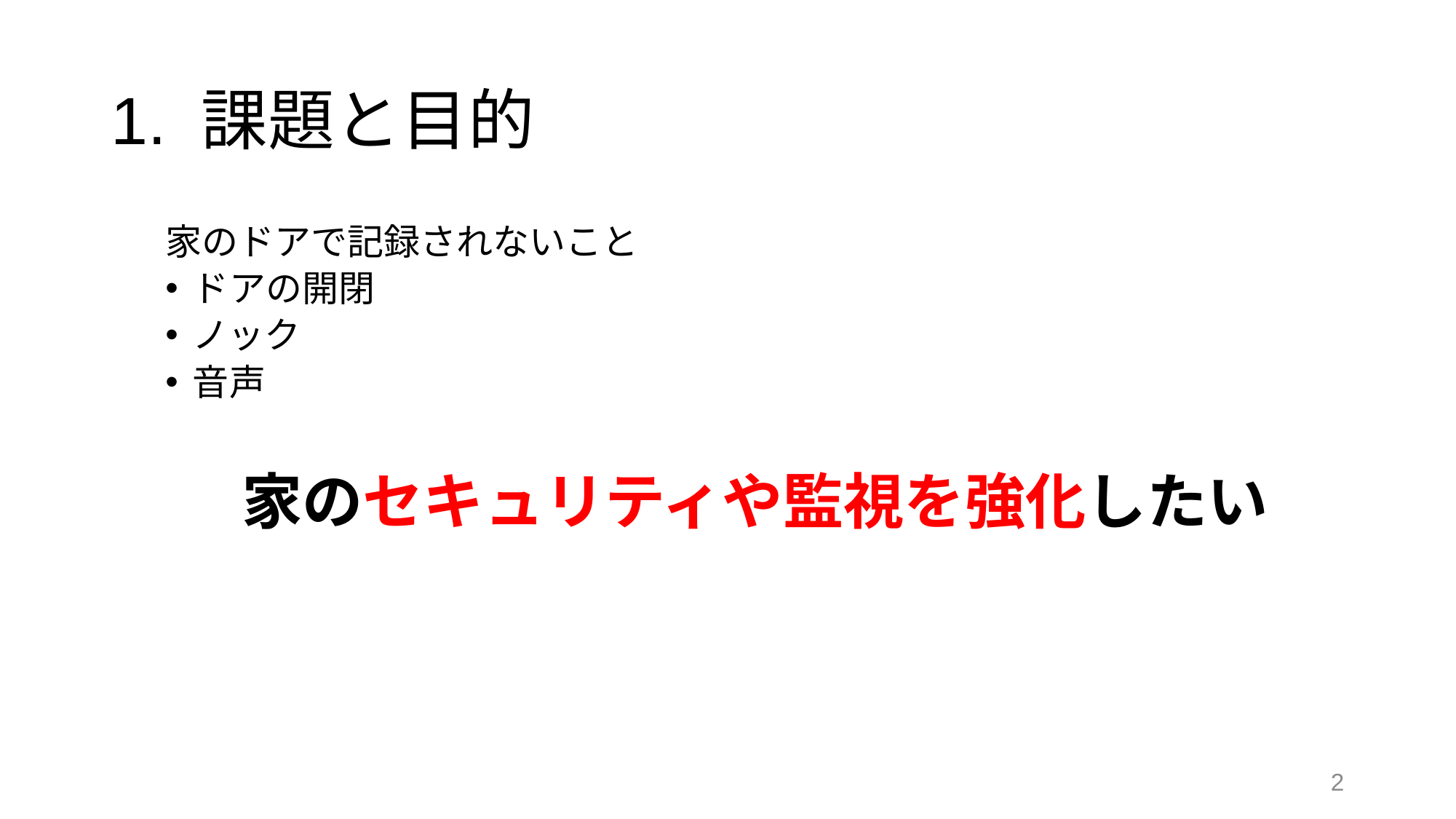

# 1. 課題と目的
家のドアで記録されないこと
ドアの開閉
ノック
音声

家のセキュリティや監視を強化したい

2